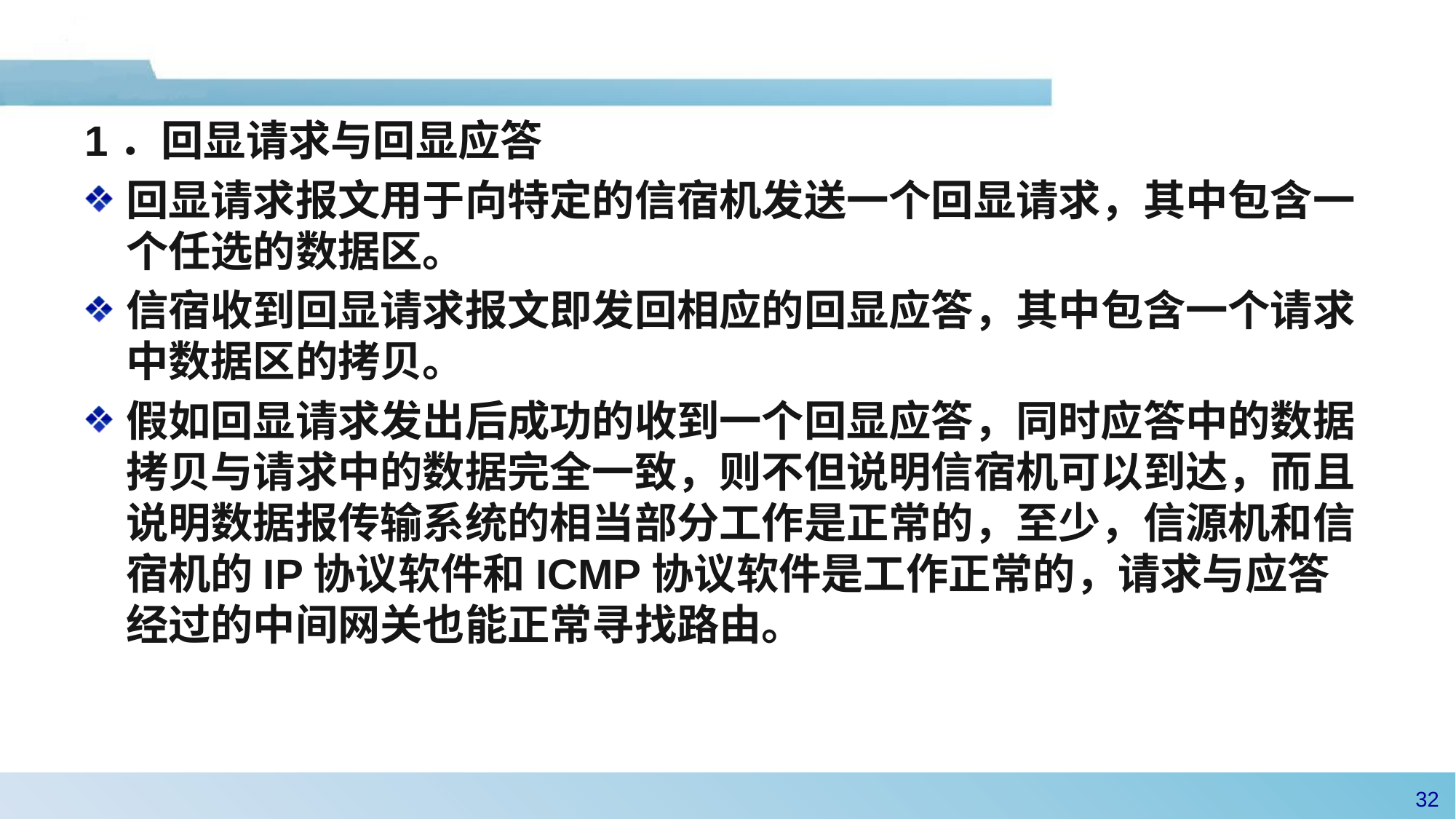

1．回显请求与回显应答
回显请求报文用于向特定的信宿机发送一个回显请求，其中包含一个任选的数据区。
信宿收到回显请求报文即发回相应的回显应答，其中包含一个请求中数据区的拷贝。
假如回显请求发出后成功的收到一个回显应答，同时应答中的数据拷贝与请求中的数据完全一致，则不但说明信宿机可以到达，而且说明数据报传输系统的相当部分工作是正常的，至少，信源机和信宿机的IP协议软件和ICMP协议软件是工作正常的，请求与应答经过的中间网关也能正常寻找路由。
32